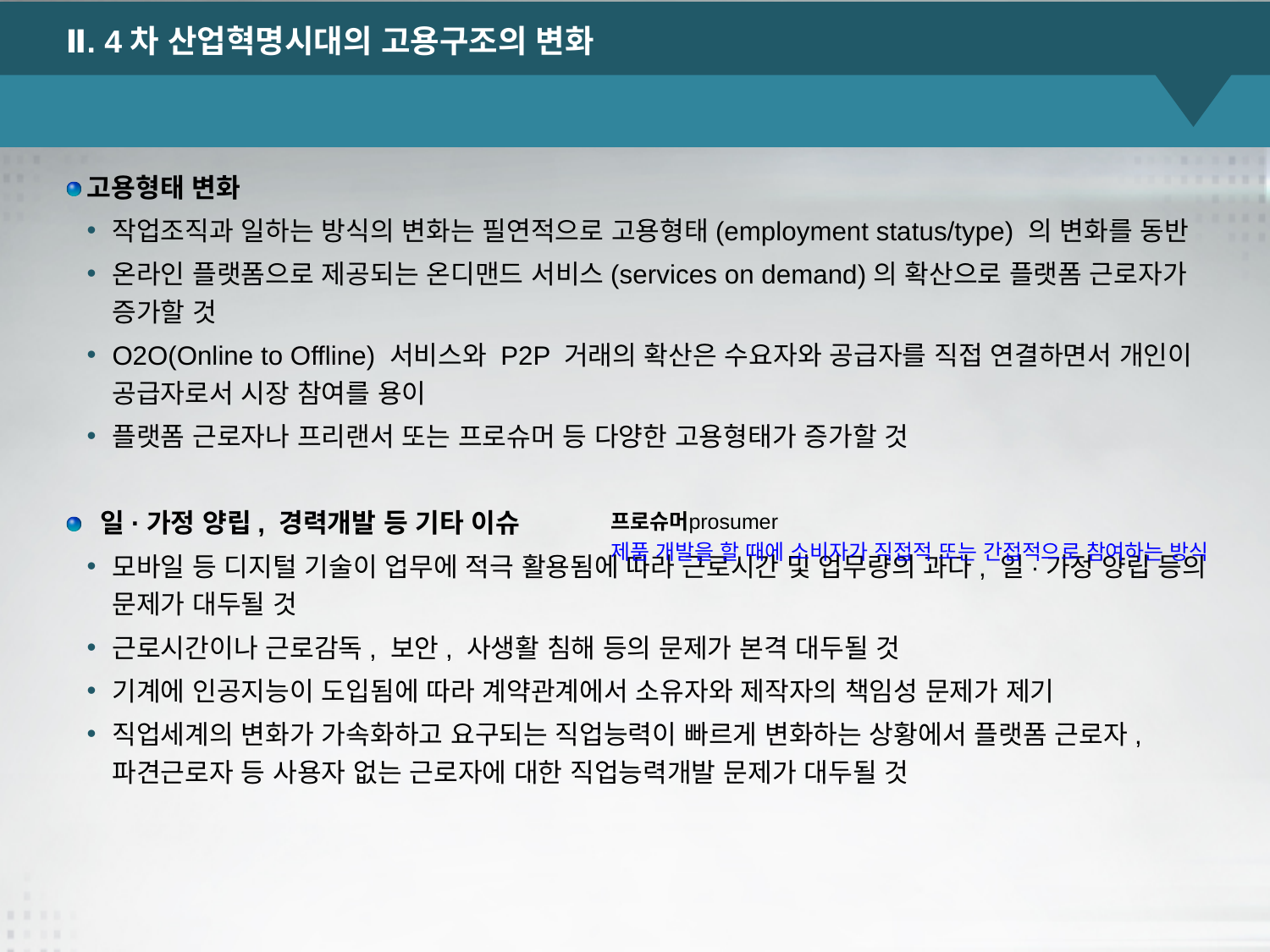

Ⅱ. 4차 산업혁명시대의 고용구조의 변화
고용형태 변화
작업조직과 일하는 방식의 변화는 필연적으로 고용형태(employment status/type) 의 변화를 동반
온라인 플랫폼으로 제공되는 온디맨드 서비스(services on demand)의 확산으로 플랫폼 근로자가 증가할 것
O2O(Online to Offline) 서비스와 P2P 거래의 확산은 수요자와 공급자를 직접 연결하면서 개인이 공급자로서 시장 참여를 용이
플랫폼 근로자나 프리랜서 또는 프로슈머 등 다양한 고용형태가 증가할 것

 일·가정 양립, 경력개발 등 기타 이슈
모바일 등 디지털 기술이 업무에 적극 활용됨에 따라 근로시간 및 업무량의 과다, 일·가정 양립 등의 문제가 대두될 것
근로시간이나 근로감독, 보안, 사생활 침해 등의 문제가 본격 대두될 것
기계에 인공지능이 도입됨에 따라 계약관계에서 소유자와 제작자의 책임성 문제가 제기
직업세계의 변화가 가속화하고 요구되는 직업능력이 빠르게 변화하는 상황에서 플랫폼 근로자, 파견근로자 등 사용자 없는 근로자에 대한 직업능력개발 문제가 대두될 것
프로슈머prosumer
제품 개발을 할 때에 소비자가 직접적 또는 간접적으로 참여하는 방식